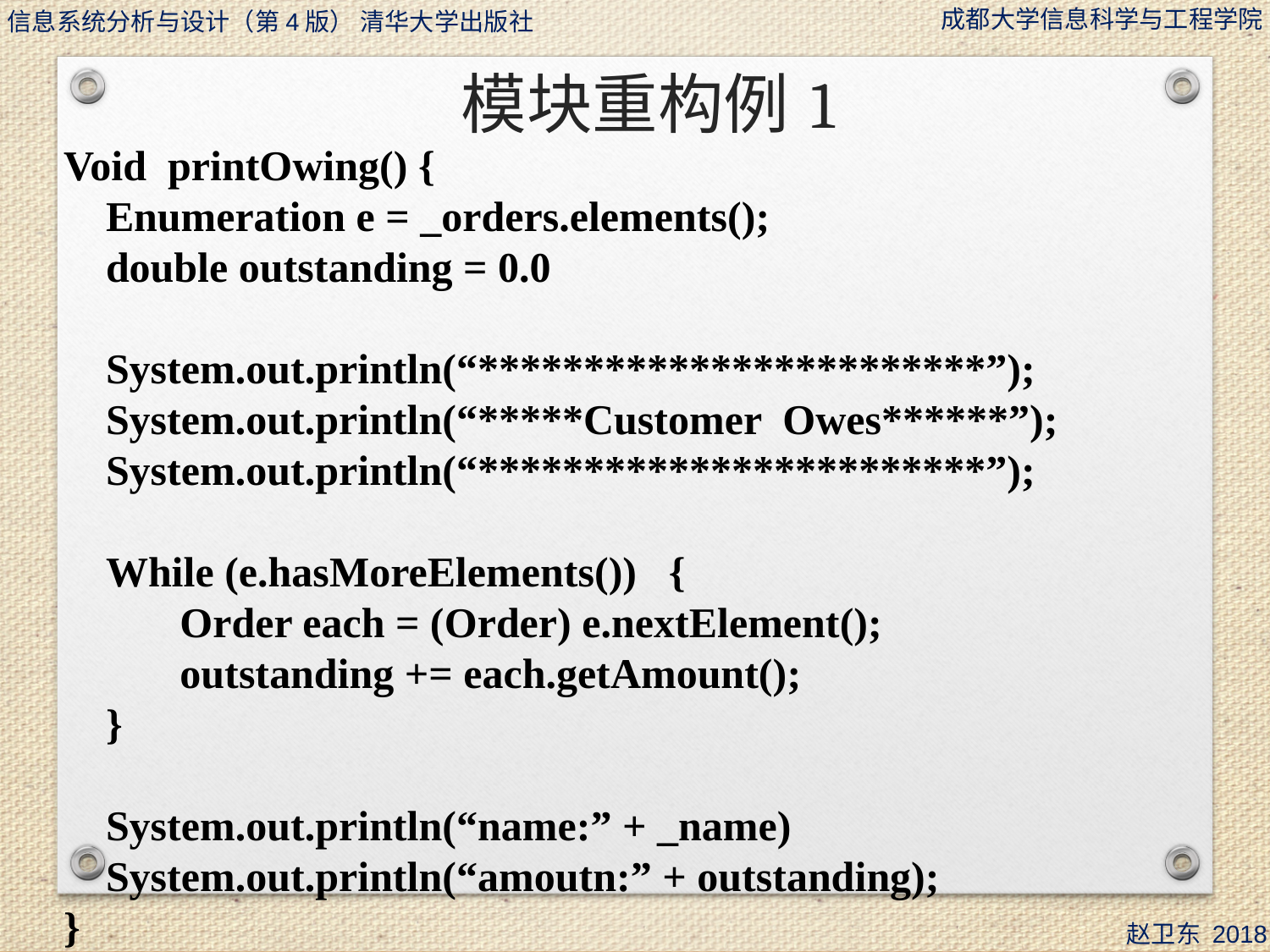

模块重构例1
Void  printOwing() {
    Enumeration e = _orders.elements();
    double outstanding = 0.0

    System.out.println(“************************”);
    System.out.println(“*****Customer  Owes******”);
    System.out.println(“************************”);

    While (e.hasMoreElements())   {
           Order each = (Order) e.nextElement();
           outstanding += each.getAmount();
    }

    System.out.println(“name:” + _name)
    System.out.println(“amoutn:” + outstanding);
}